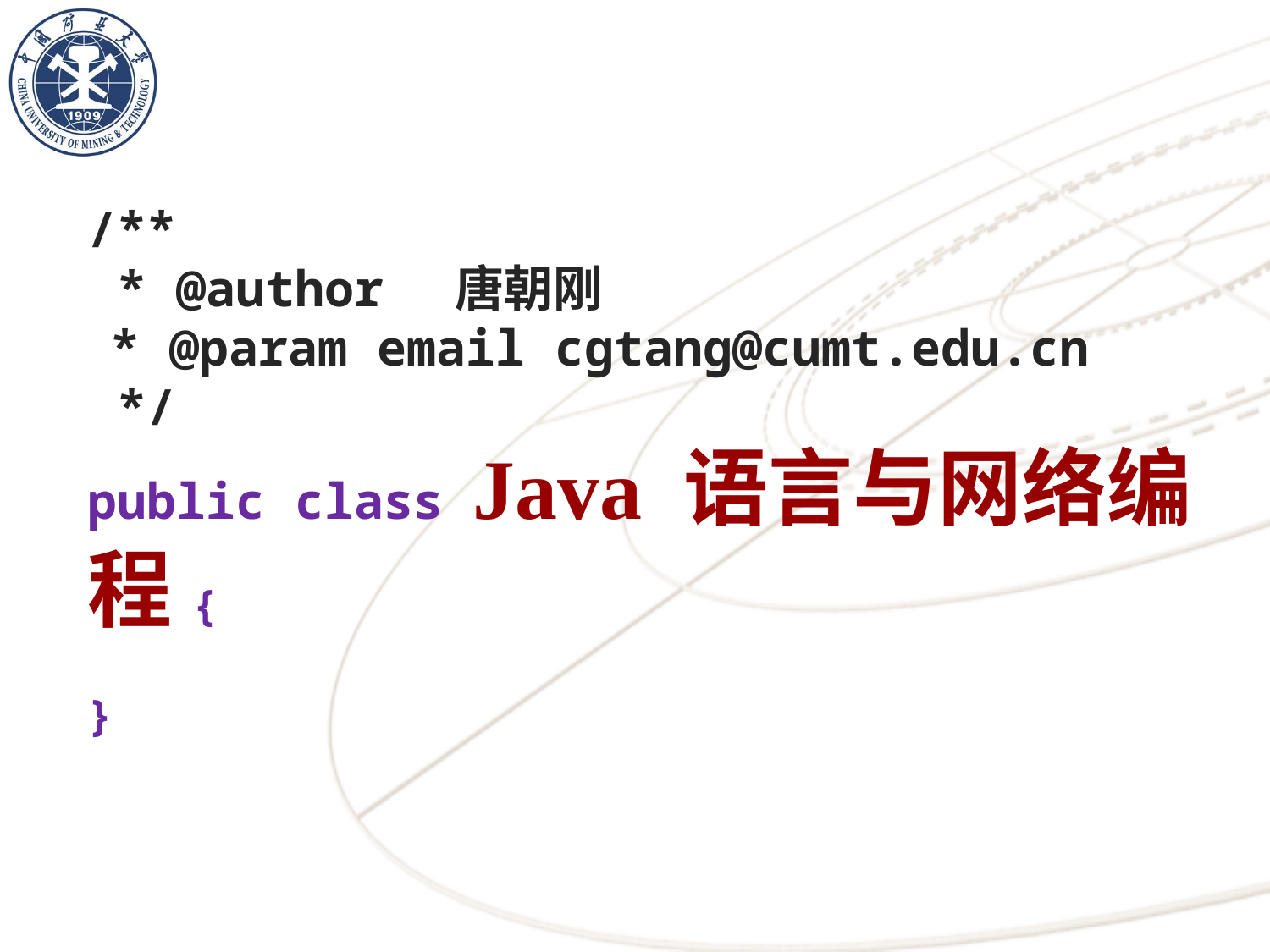

/**
 * @author  唐朝刚
 * @param email cgtang@cumt.edu.cn
 */
public class Java 语言与网络编程{

}